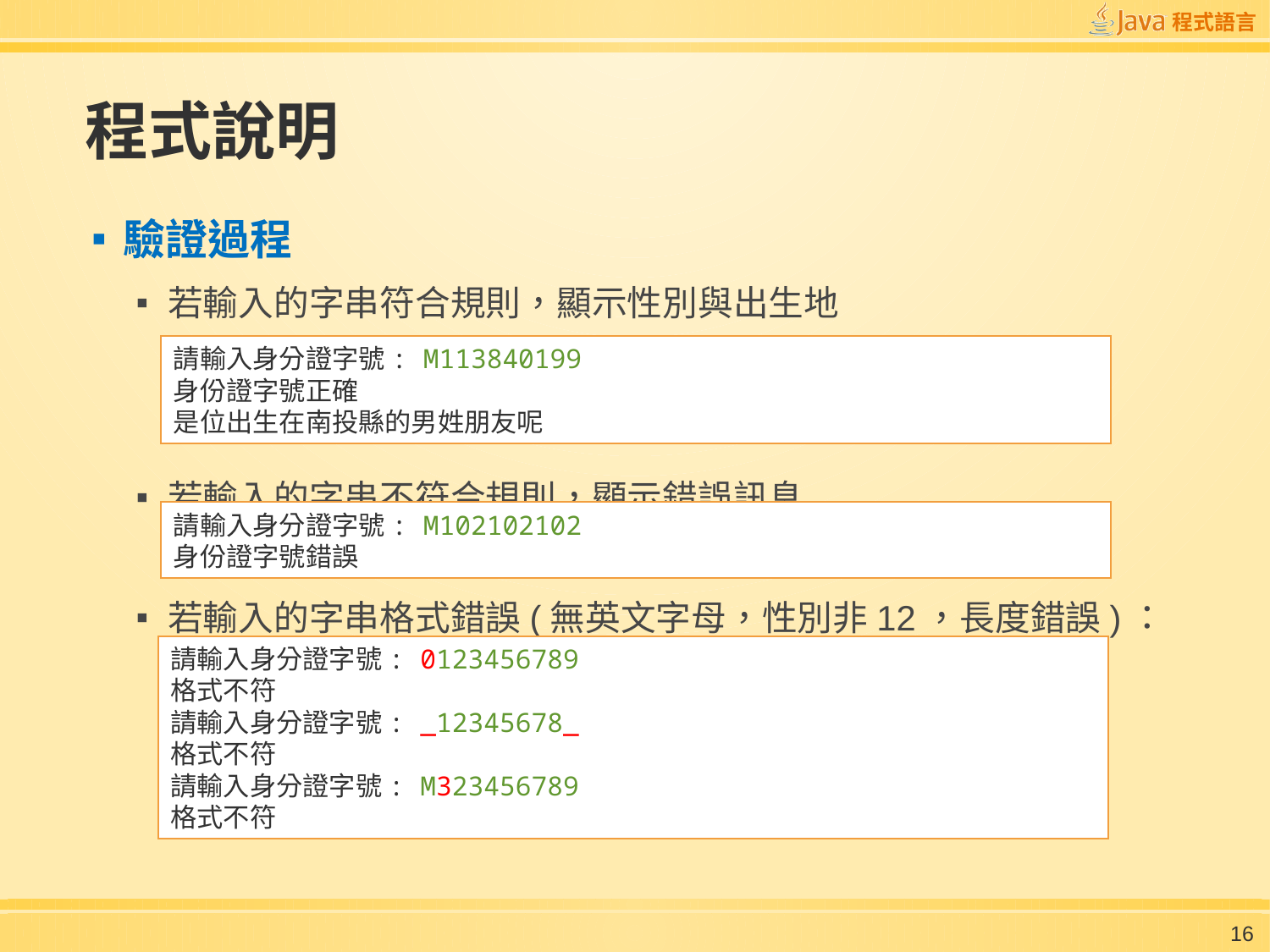

# 程式說明
驗證過程
若輸入的字串符合規則，顯示性別與出生地

若輸入的字串不符合規則，顯示錯誤訊息

若輸入的字串格式錯誤(無英文字母，性別非12，長度錯誤)：

請輸入身分證字號: M113840199
身份證字號正確
是位出生在南投縣的男姓朋友呢
請輸入身分證字號: M102102102
身份證字號錯誤
請輸入身分證字號: 0123456789
格式不符
請輸入身分證字號: _12345678_
格式不符
請輸入身分證字號: M323456789
格式不符
16